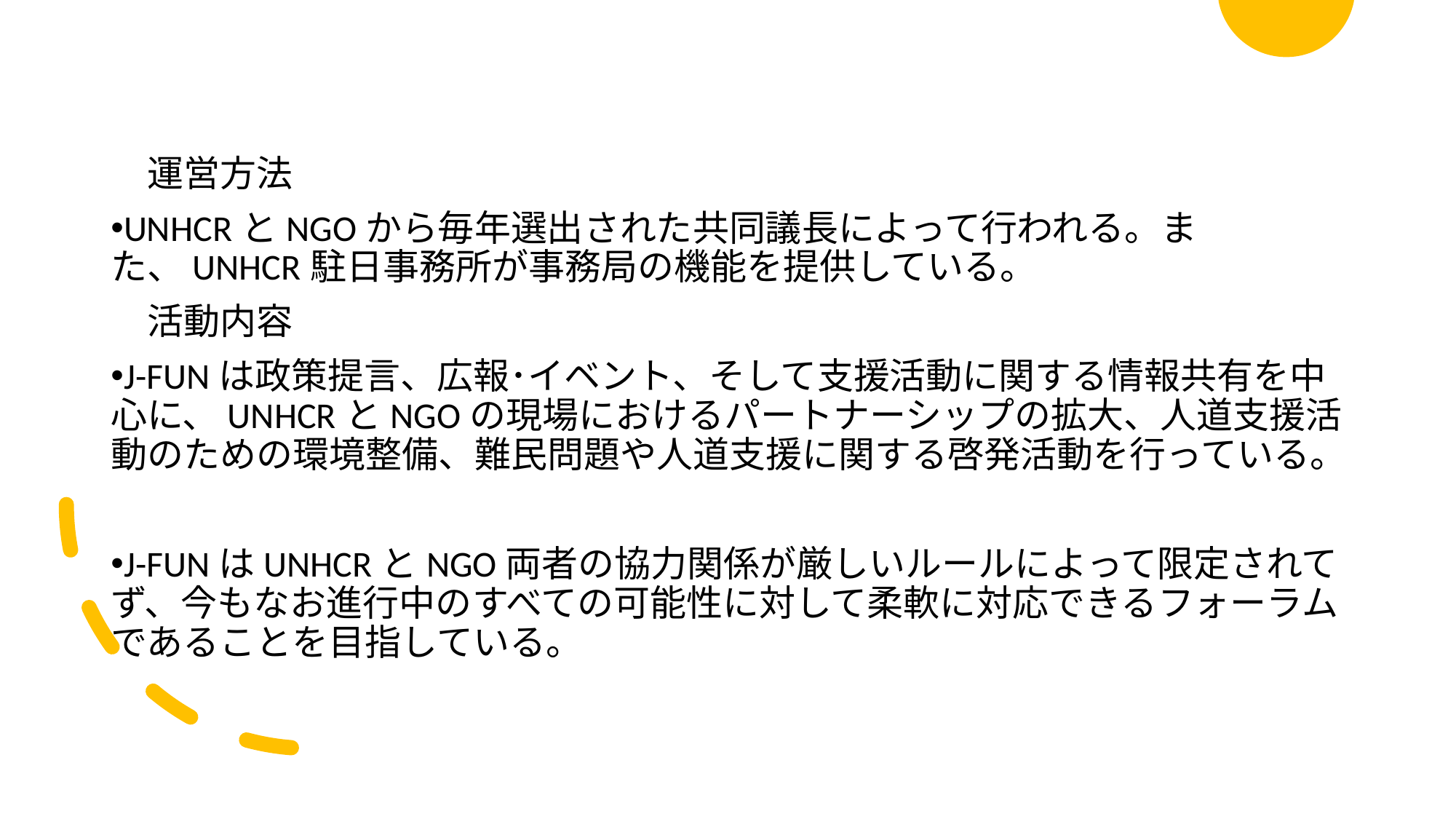

運営方法
UNHCRとNGOから毎年選出された共同議長によって行われる。また、UNHCR駐日事務所が事務局の機能を提供している。
　活動内容
J-FUNは政策提言、広報･イベント、そして支援活動に関する情報共有を中心に、UNHCRとNGOの現場におけるパートナーシップの拡大、人道支援活動のための環境整備、難民問題や人道支援に関する啓発活動を行っている。

J-FUNはUNHCRとNGO両者の協力関係が厳しいルールによって限定されてず、今もなお進行中のすべての可能性に対して柔軟に対応できるフォーラムであることを目指している。